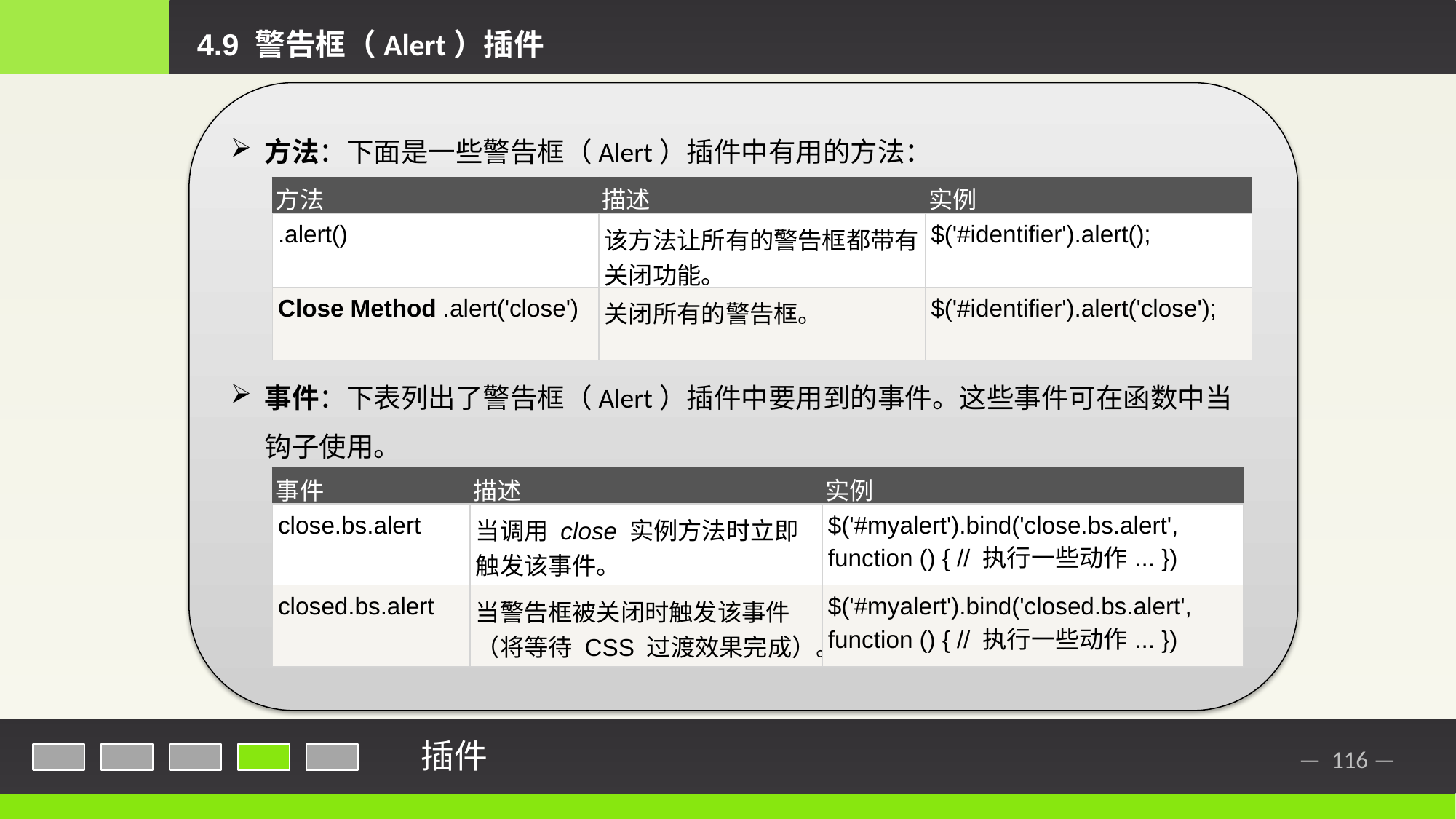

4.9 警告框（Alert）插件
方法：下面是一些警告框（Alert）插件中有用的方法：

事件：下表列出了警告框（Alert）插件中要用到的事件。这些事件可在函数中当钩子使用。

| 方法 | 描述 | 实例 |
| --- | --- | --- |
| .alert() | 该方法让所有的警告框都带有关闭功能。 | $('#identifier').alert(); |
| Close Method .alert('close') | 关闭所有的警告框。 | $('#identifier').alert('close'); |
| 事件 | 描述 | 实例 |
| --- | --- | --- |
| close.bs.alert | 当调用 close 实例方法时立即触发该事件。 | $('#myalert').bind('close.bs.alert', function () { // 执行一些动作... }) |
| closed.bs.alert | 当警告框被关闭时触发该事件（将等待 CSS 过渡效果完成）。 | $('#myalert').bind('closed.bs.alert', function () { // 执行一些动作... }) |